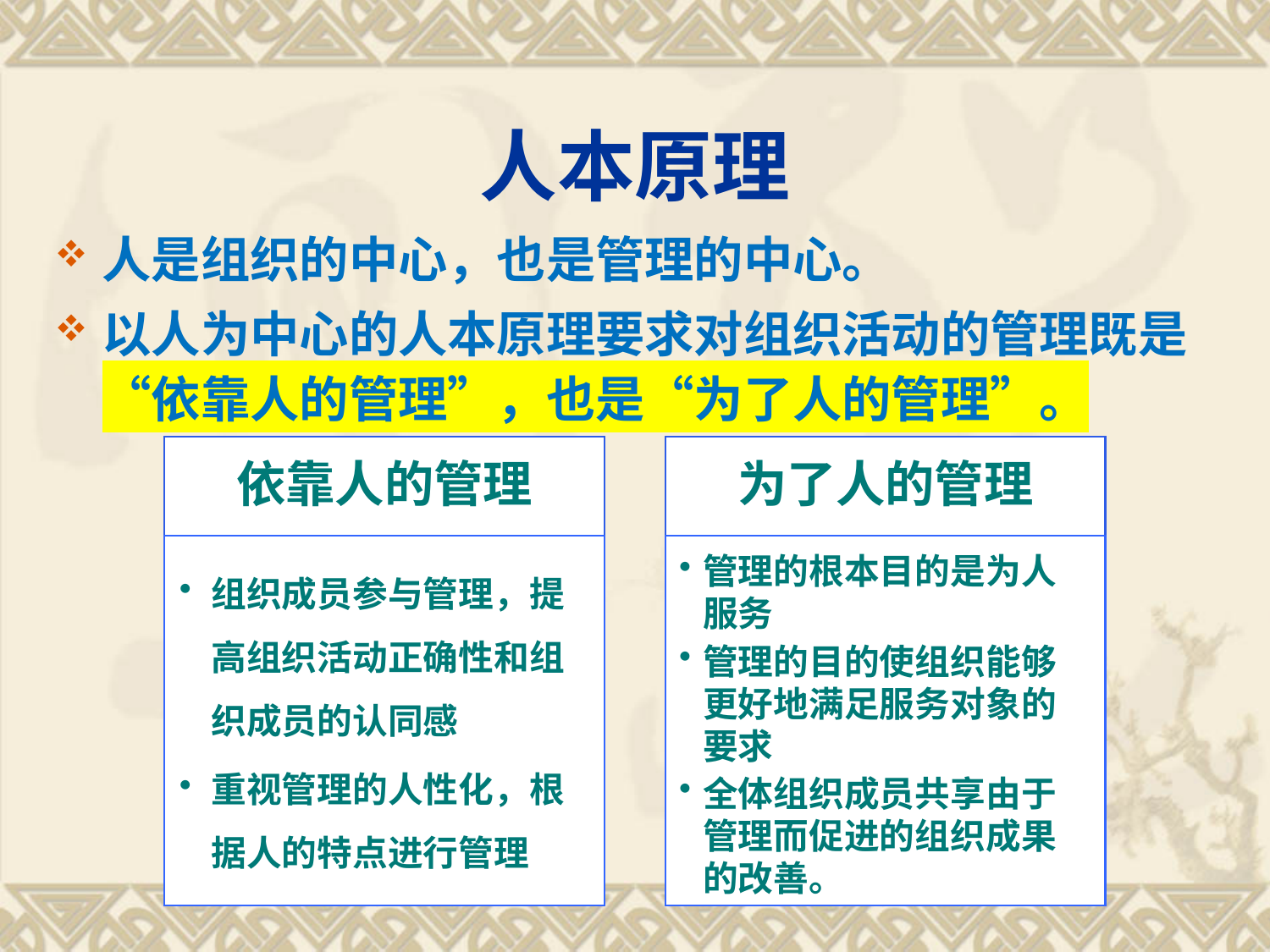

# 人本原理
人是组织的中心，也是管理的中心。
以人为中心的人本原理要求对组织活动的管理既是“依靠人的管理”，也是“为了人的管理”。

依靠人的管理
为了人的管理
组织成员参与管理，提高组织活动正确性和组织成员的认同感
重视管理的人性化，根据人的特点进行管理
管理的根本目的是为人服务
管理的目的使组织能够更好地满足服务对象的要求
全体组织成员共享由于管理而促进的组织成果的改善。